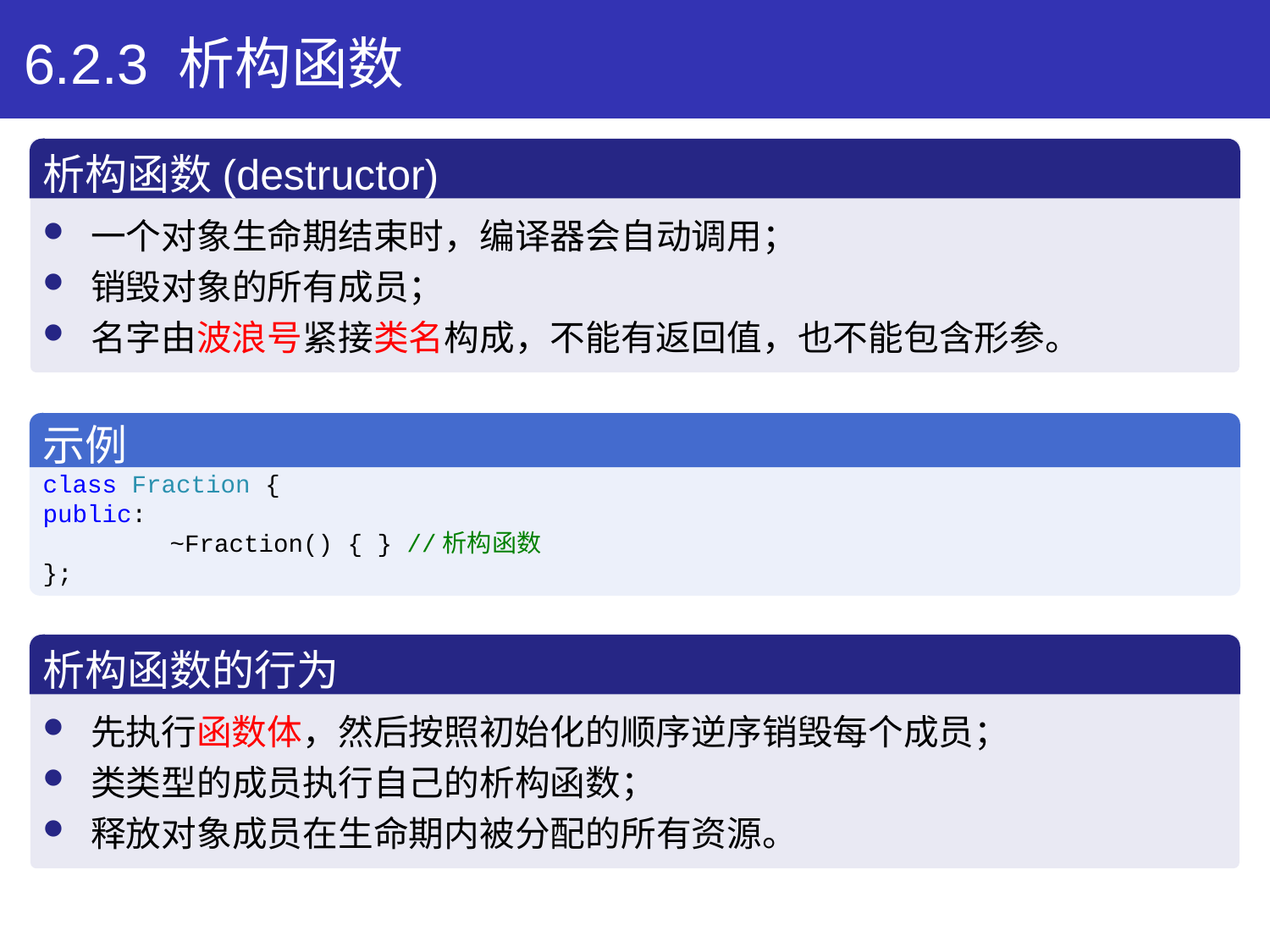

6.2.3 析构函数

析构函数(destructor)
一个对象生命期结束时，编译器会自动调用；
销毁对象的所有成员；
名字由波浪号紧接类名构成，不能有返回值，也不能包含形参。
示例

class Fraction {
public:
	~Fraction() { } //析构函数
};

析构函数的行为
先执行函数体，然后按照初始化的顺序逆序销毁每个成员；
类类型的成员执行自己的析构函数；
释放对象成员在生命期内被分配的所有资源。
33